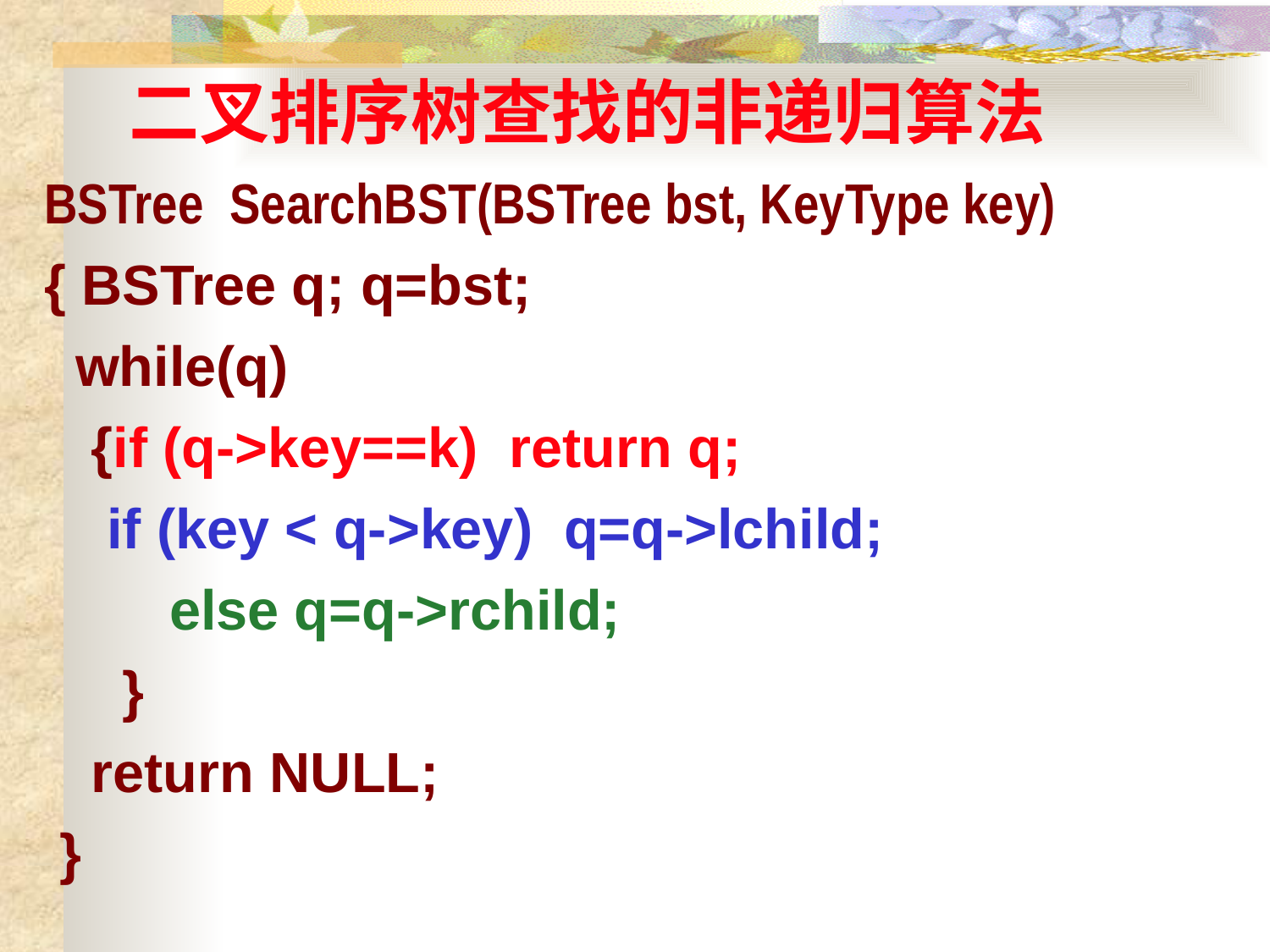

二叉排序树查找的非递归算法
BSTree  SearchBST(BSTree bst, KeyType key)
{ BSTree q; q=bst;
  while(q)
   {if (q->key==k)  return q;
    if (key < q->key)  q=q->lchild;
        else q=q->rchild;
     }
   return NULL;
 }